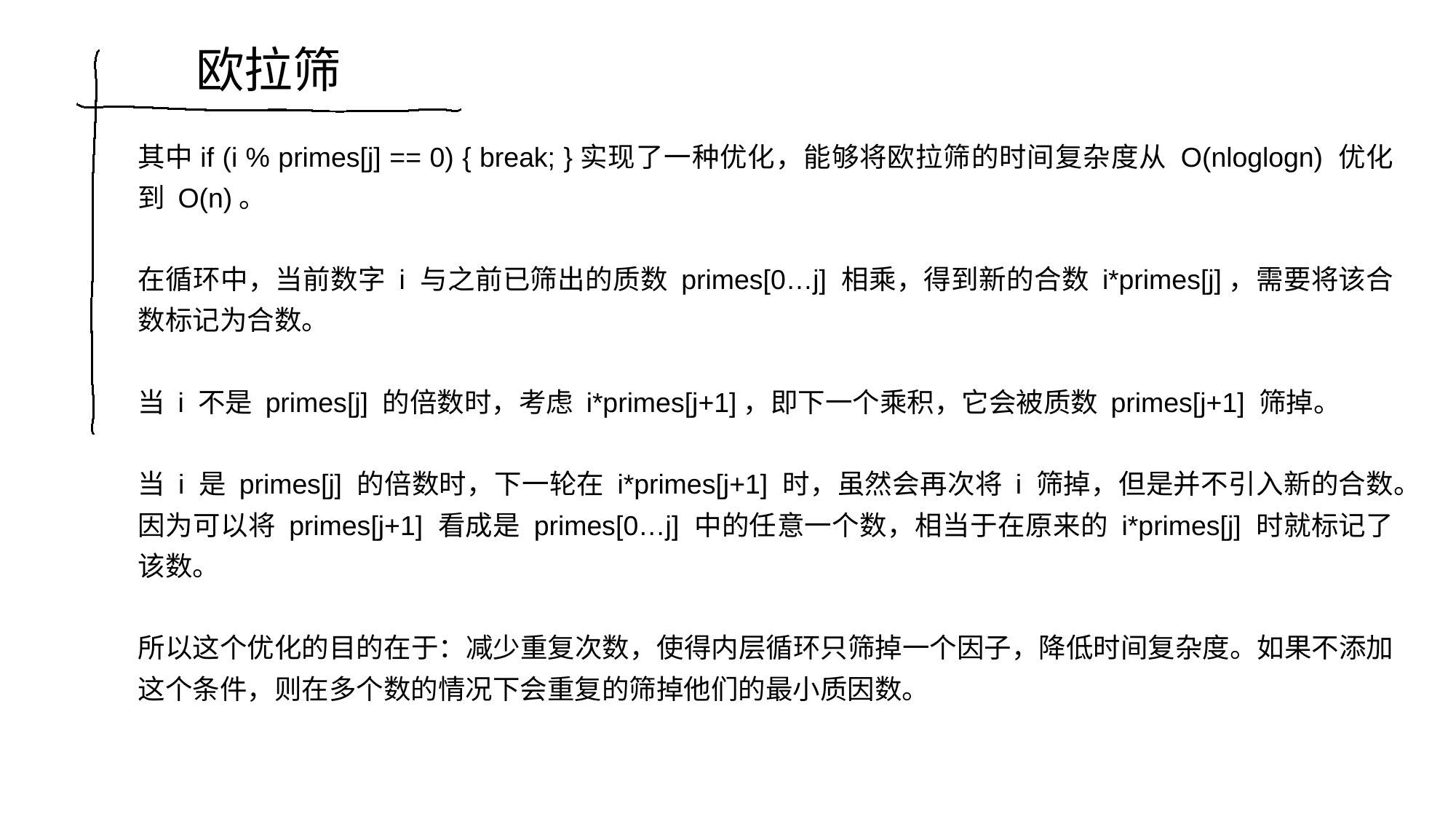

欧拉筛

其中if (i % primes[j] == 0) { break; }实现了一种优化，能够将欧拉筛的时间复杂度从 O(nloglogn) 优化到 O(n)。

在循环中，当前数字 i 与之前已筛出的质数 primes[0…j] 相乘，得到新的合数 i*primes[j]，需要将该合数标记为合数。

当 i 不是 primes[j] 的倍数时，考虑 i*primes[j+1]，即下一个乘积，它会被质数 primes[j+1] 筛掉。

当 i 是 primes[j] 的倍数时，下一轮在 i*primes[j+1] 时，虽然会再次将 i 筛掉，但是并不引入新的合数。因为可以将 primes[j+1] 看成是 primes[0…j] 中的任意一个数，相当于在原来的 i*primes[j] 时就标记了该数。

所以这个优化的目的在于：减少重复次数，使得内层循环只筛掉一个因子，降低时间复杂度。如果不添加这个条件，则在多个数的情况下会重复的筛掉他们的最小质因数。